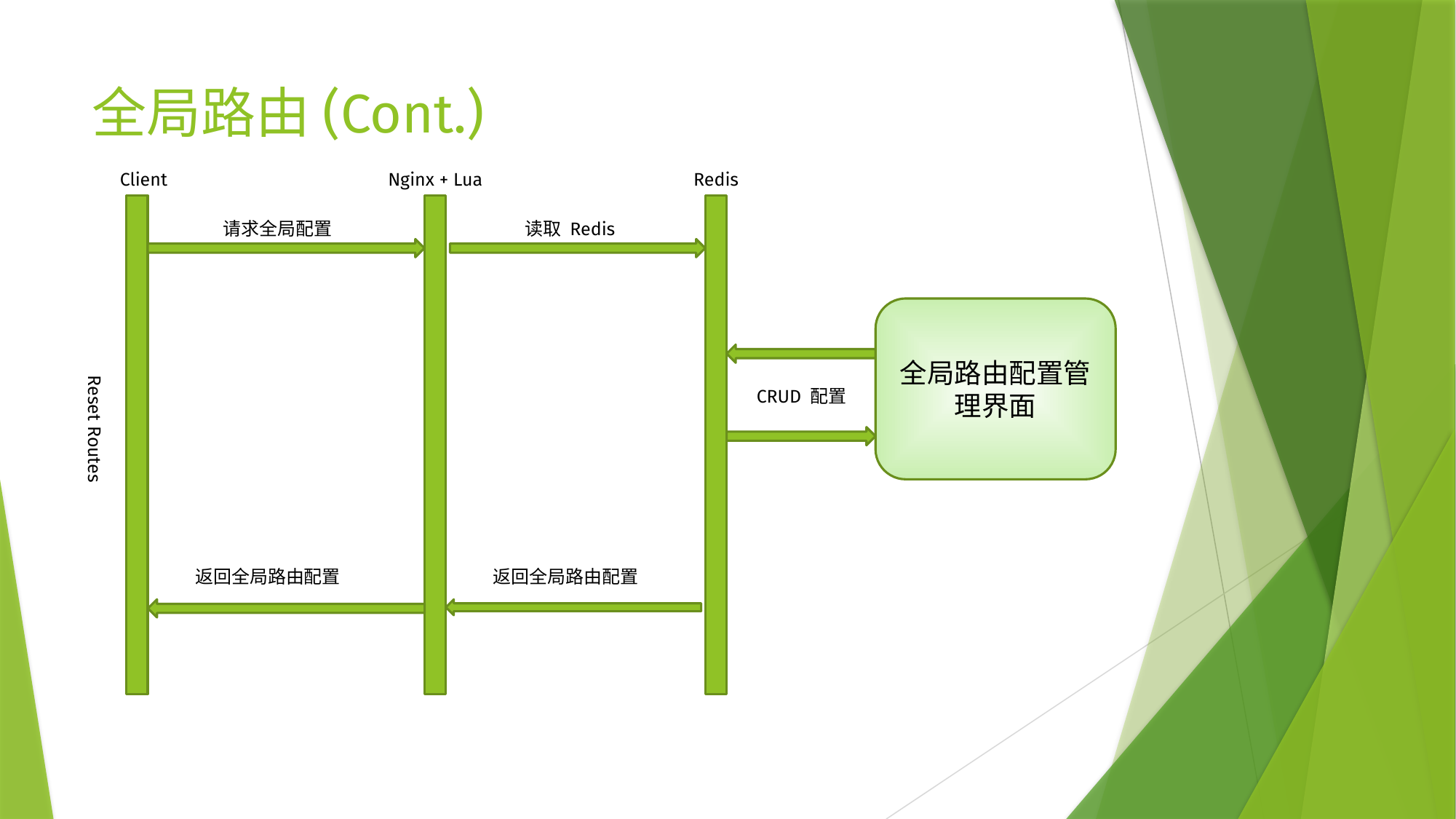

# 全局路由(Cont.)
Client

Nginx + Lua

Redis

     请求全局配置

     读取 Redis

Reset Routes
全局路由配置管理界面

CRUD 配置

       返回全局路由配置

       返回全局路由配置